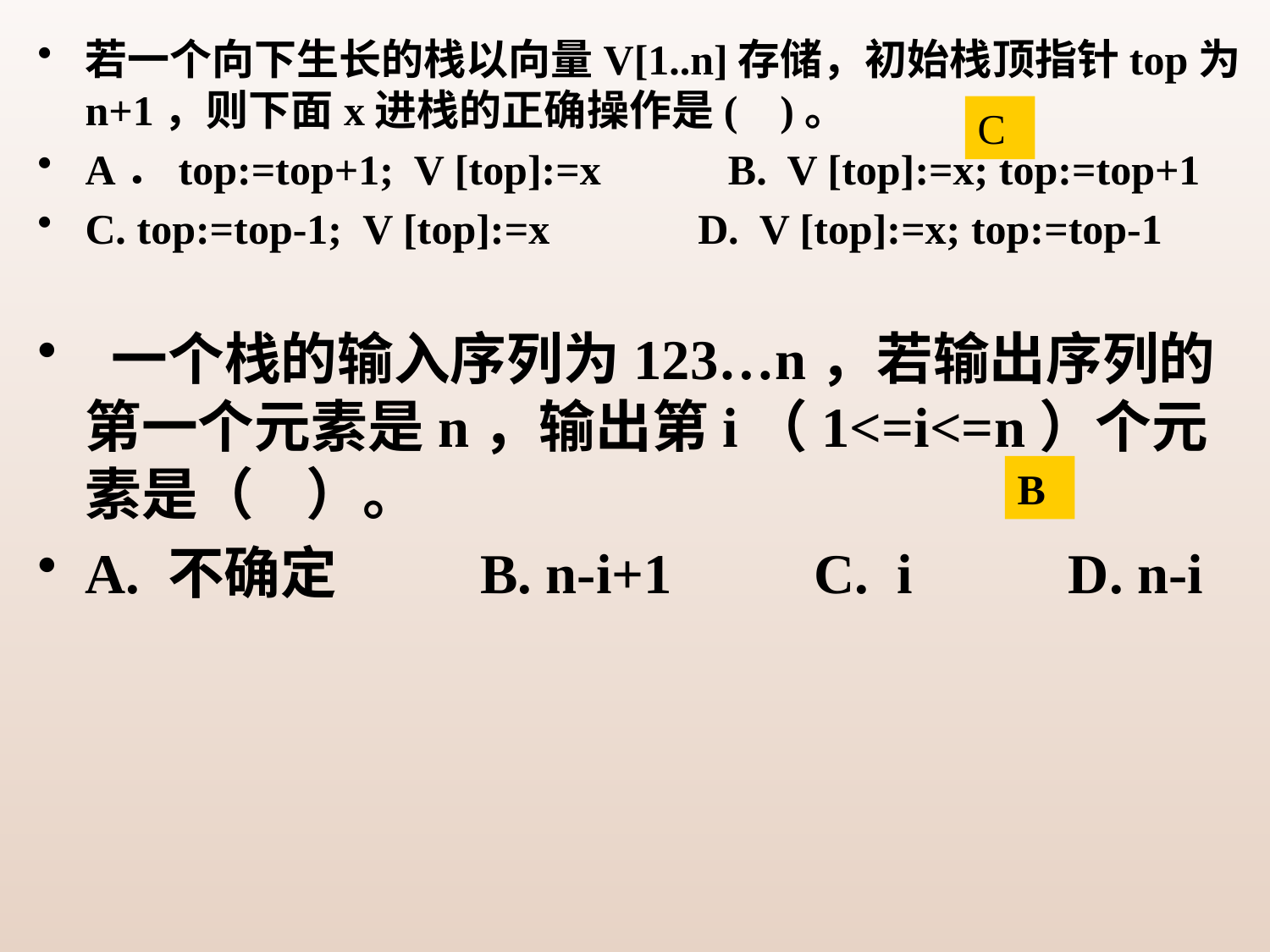

若一个向下生长的栈以向量V[1..n]存储，初始栈顶指针top为n+1，则下面x进栈的正确操作是(    )。
A．top:=top+1;  V [top]:=x            B.  V [top]:=x; top:=top+1
C. top:=top-1;  V [top]:=x              D.  V [top]:=x; top:=top-1

 一个栈的输入序列为123…n，若输出序列的第一个元素是n，输出第i（1<=i<=n）个元素是（    ）。
A. 不确定          B. n-i+1          C.  i           D. n-i
C
B